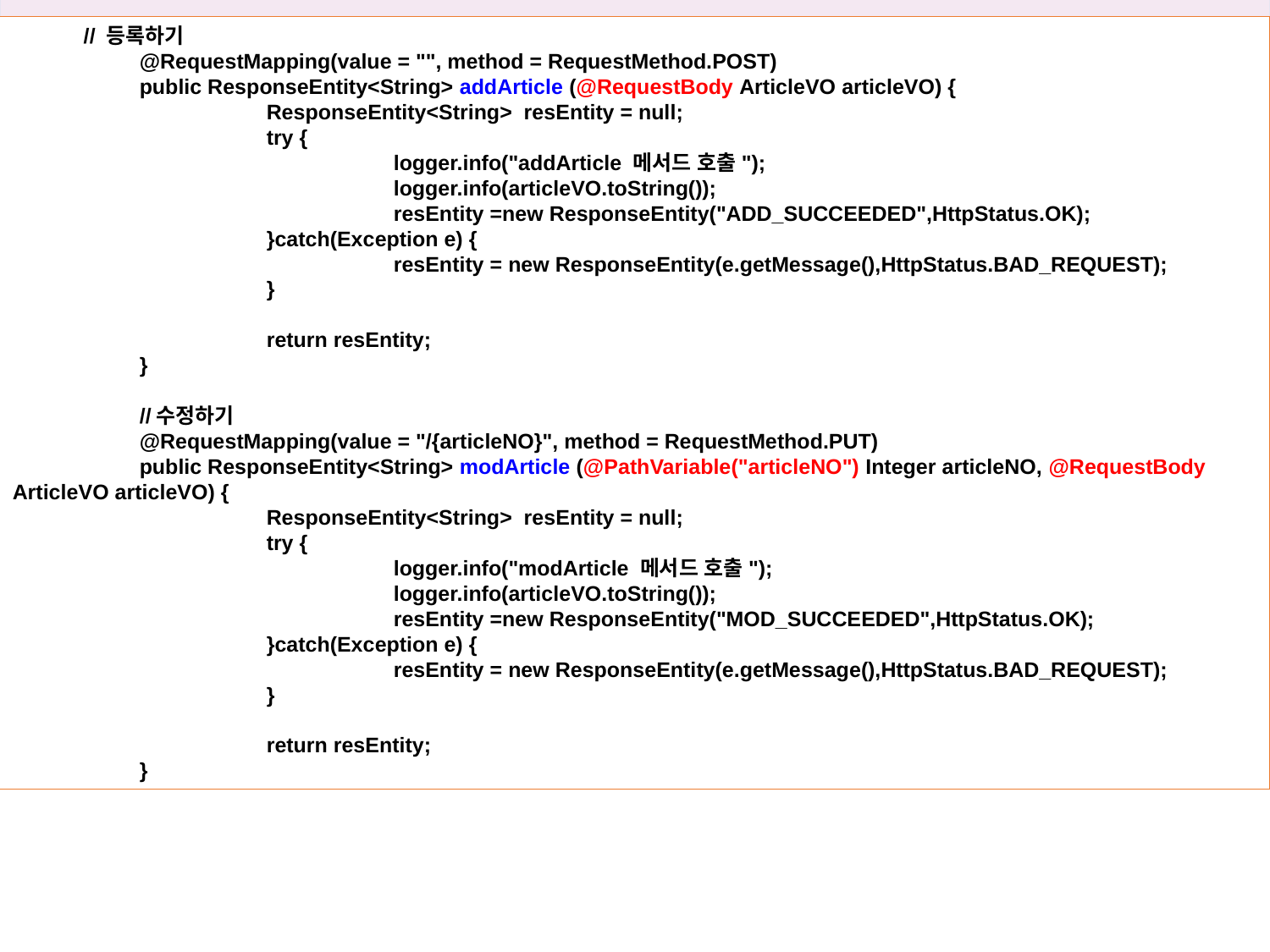

29장 스프링 REST API 사용하기
            // 등록하기
	@RequestMapping(value = "", method = RequestMethod.POST)
	public ResponseEntity<String> addArticle (@RequestBody ArticleVO articleVO) {
		ResponseEntity<String>  resEntity = null;
		try {
			logger.info("addArticle 메서드 호출");
			logger.info(articleVO.toString());
			resEntity =new ResponseEntity("ADD_SUCCEEDED",HttpStatus.OK);
		}catch(Exception e) {
			resEntity = new ResponseEntity(e.getMessage(),HttpStatus.BAD_REQUEST);
		}

		return resEntity;
	}

	//수정하기
	@RequestMapping(value = "/{articleNO}", method = RequestMethod.PUT)
	public ResponseEntity<String> modArticle (@PathVariable("articleNO") Integer articleNO, @RequestBody ArticleVO articleVO) {
		ResponseEntity<String>  resEntity = null;
		try {
			logger.info("modArticle 메서드 호출");
			logger.info(articleVO.toString());
			resEntity =new ResponseEntity("MOD_SUCCEEDED",HttpStatus.OK);
		}catch(Exception e) {
			resEntity = new ResponseEntity(e.getMessage(),HttpStatus.BAD_REQUEST);
		}

		return resEntity;
	}
29.5 REST 방식으로 URI 표현하기